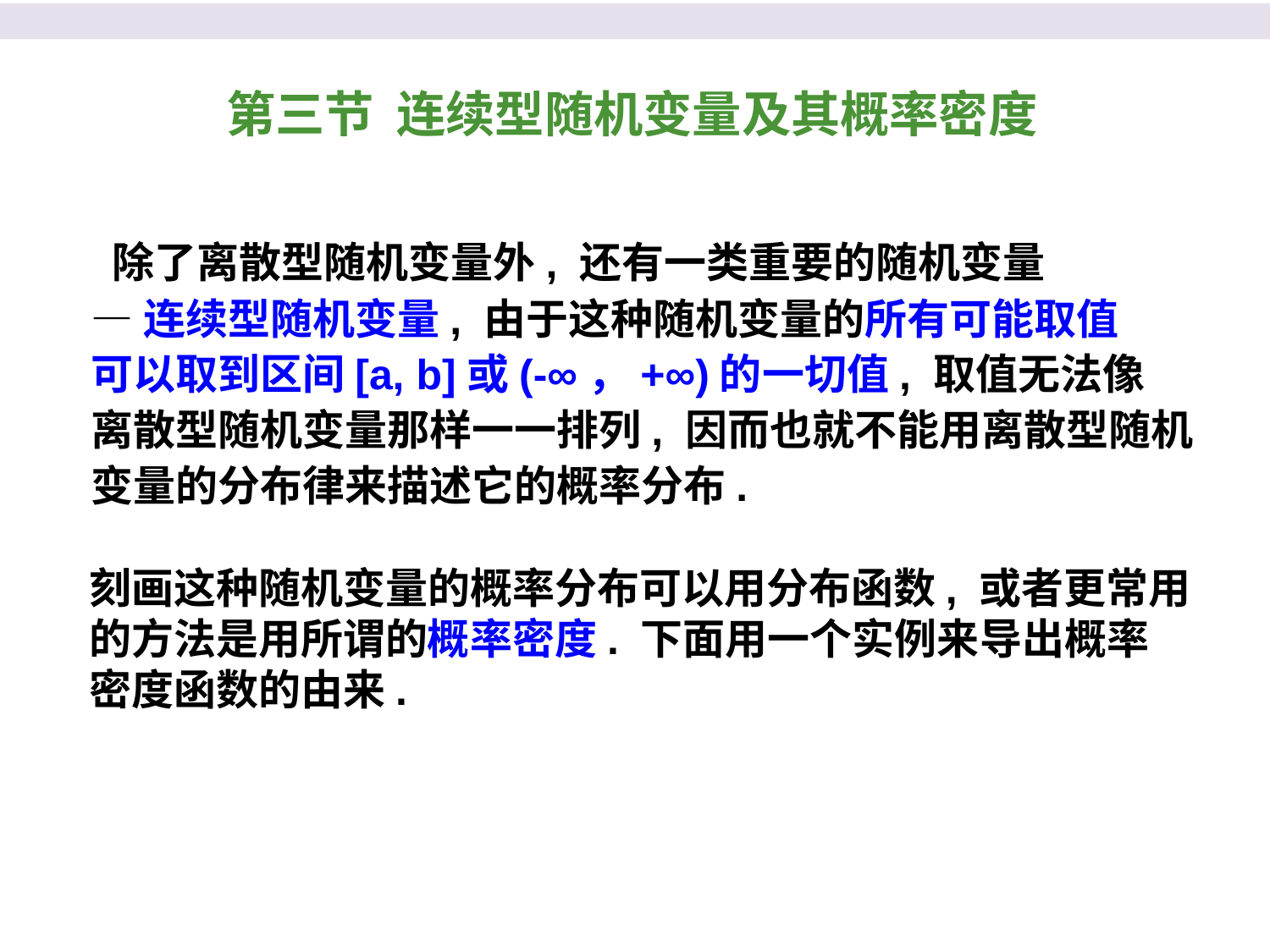

第三节  连续型随机变量及其概率密度
 除了离散型随机变量外, 还有一类重要的随机变量
—连续型随机变量, 由于这种随机变量的所有可能取值
可以取到区间[a, b]或(-∞，+∞)的一切值, 取值无法像
离散型随机变量那样一一排列, 因而也就不能用离散型随机
变量的分布律来描述它的概率分布.

刻画这种随机变量的概率分布可以用分布函数, 或者更常用
的方法是用所谓的概率密度. 下面用一个实例来导出概率
密度函数的由来.